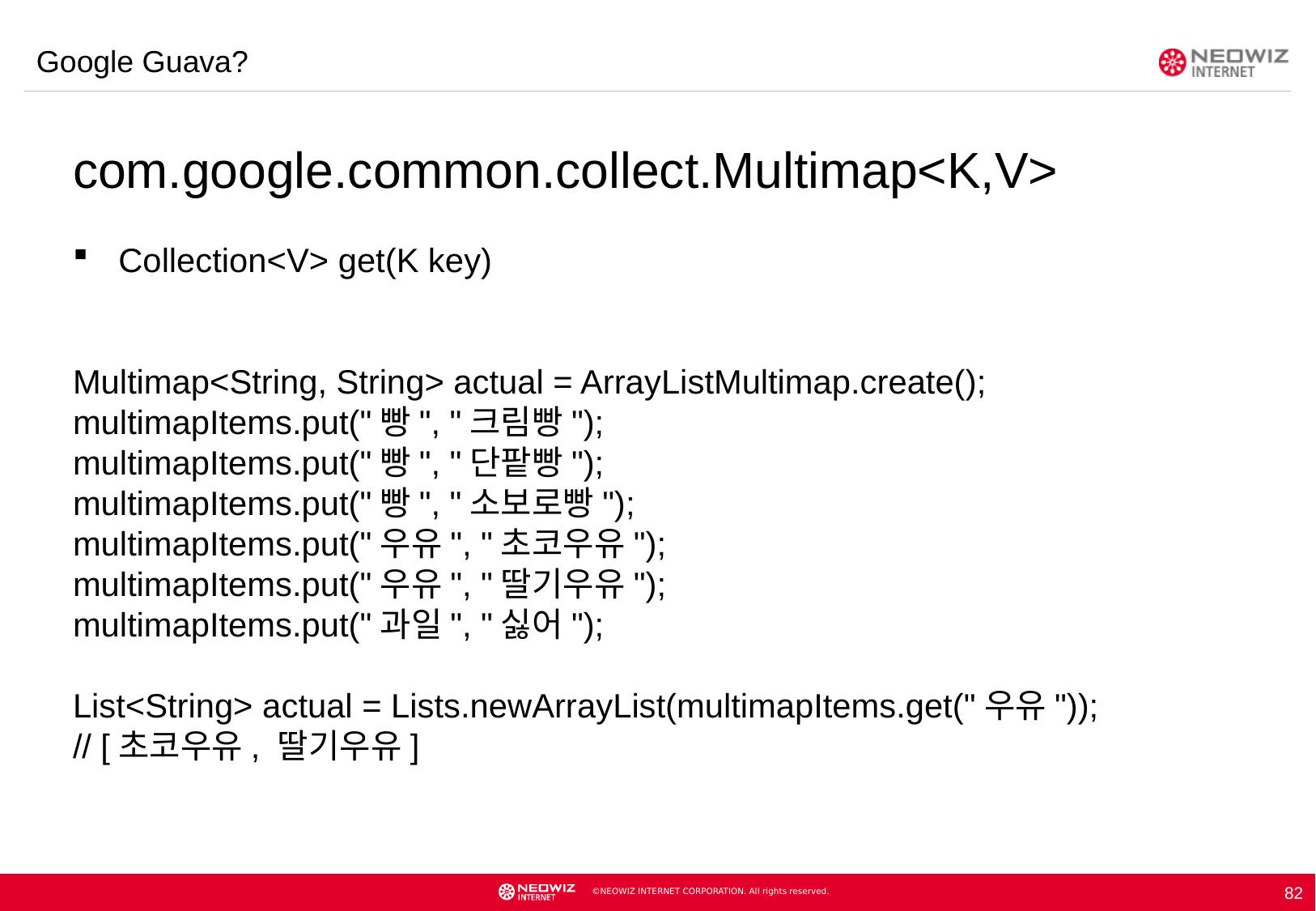

Google Guava?

com.google.common.collect.Multimap<K,V>

Collection<V> get(K key)

Multimap<String, String> actual = ArrayListMultimap.create();
multimapItems.put("빵", "크림빵");
multimapItems.put("빵", "단팥빵");
multimapItems.put("빵", "소보로빵");
multimapItems.put("우유", "초코우유");
multimapItems.put("우유", "딸기우유");
multimapItems.put("과일", "싫어");

List<String> actual = Lists.newArrayList(multimapItems.get("우유"));
// [초코우유, 딸기우유]
82